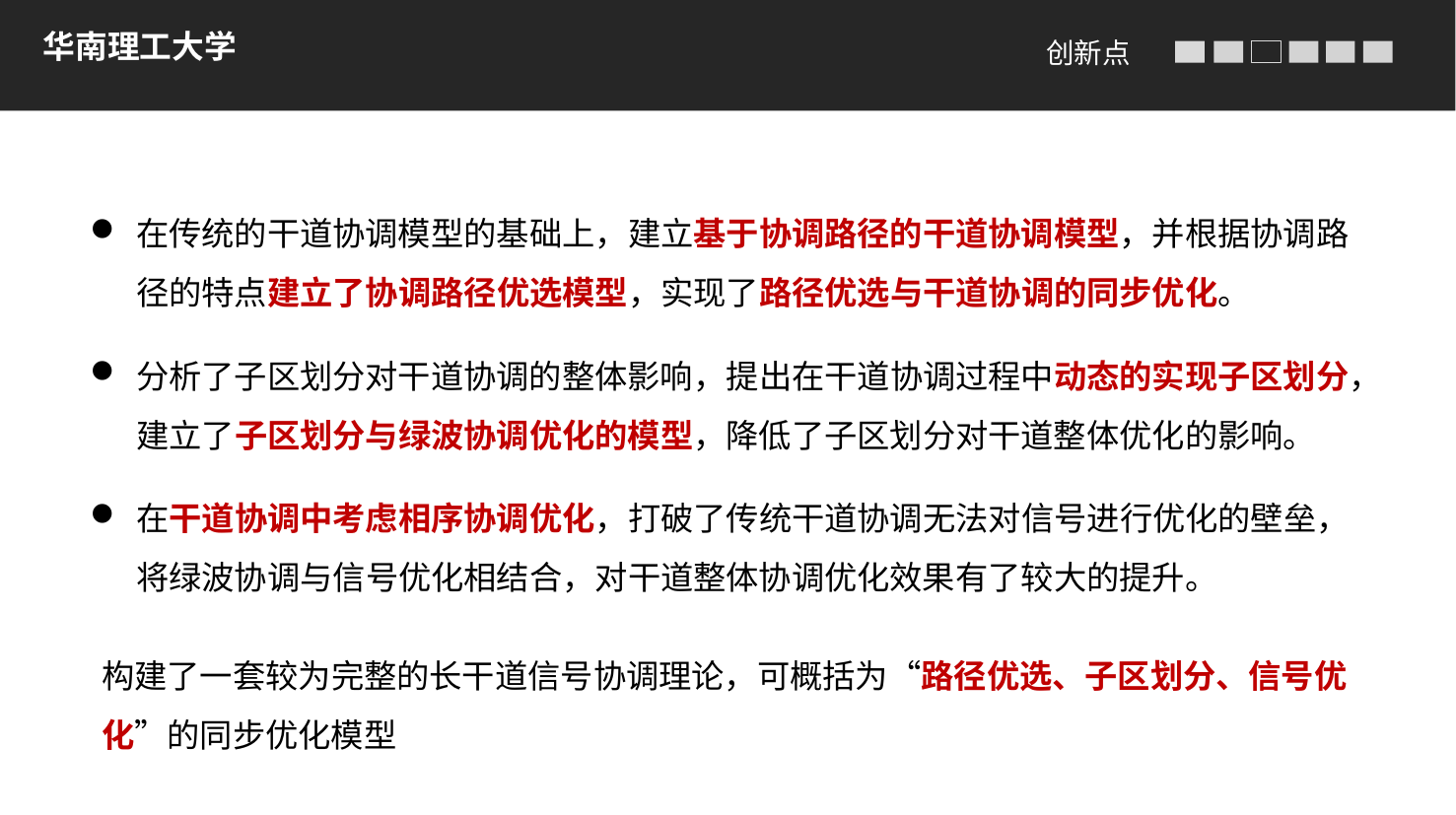

在传统的干道协调模型的基础上，建立基于协调路径的干道协调模型，并根据协调路径的特点建立了协调路径优选模型，实现了路径优选与干道协调的同步优化。
分析了子区划分对干道协调的整体影响，提出在干道协调过程中动态的实现子区划分，建立了子区划分与绿波协调优化的模型，降低了子区划分对干道整体优化的影响。
在干道协调中考虑相序协调优化，打破了传统干道协调无法对信号进行优化的壁垒，将绿波协调与信号优化相结合，对干道整体协调优化效果有了较大的提升。
构建了一套较为完整的长干道信号协调理论，可概括为“路径优选、子区划分、信号优化”的同步优化模型